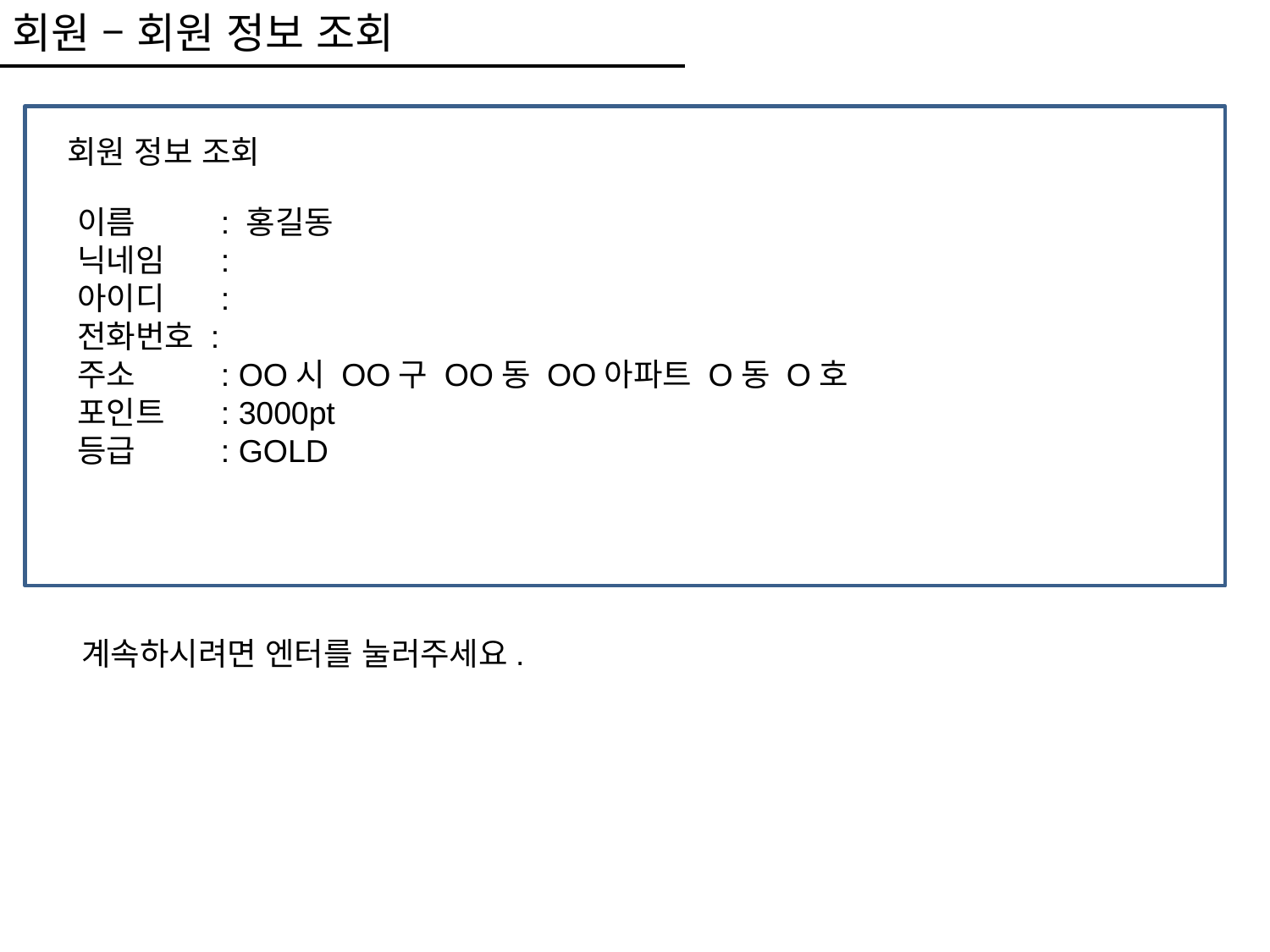

회원 – 회원 정보 조회

회원 정보 조회
이름	 : 홍길동
닉네임	 :
아이디	 :
전화번호 :
주소	 : OO시 OO구 OO동 OO아파트 O동 O호
포인트	 : 3000pt
등급	 : GOLD
계속하시려면 엔터를 눌러주세요.